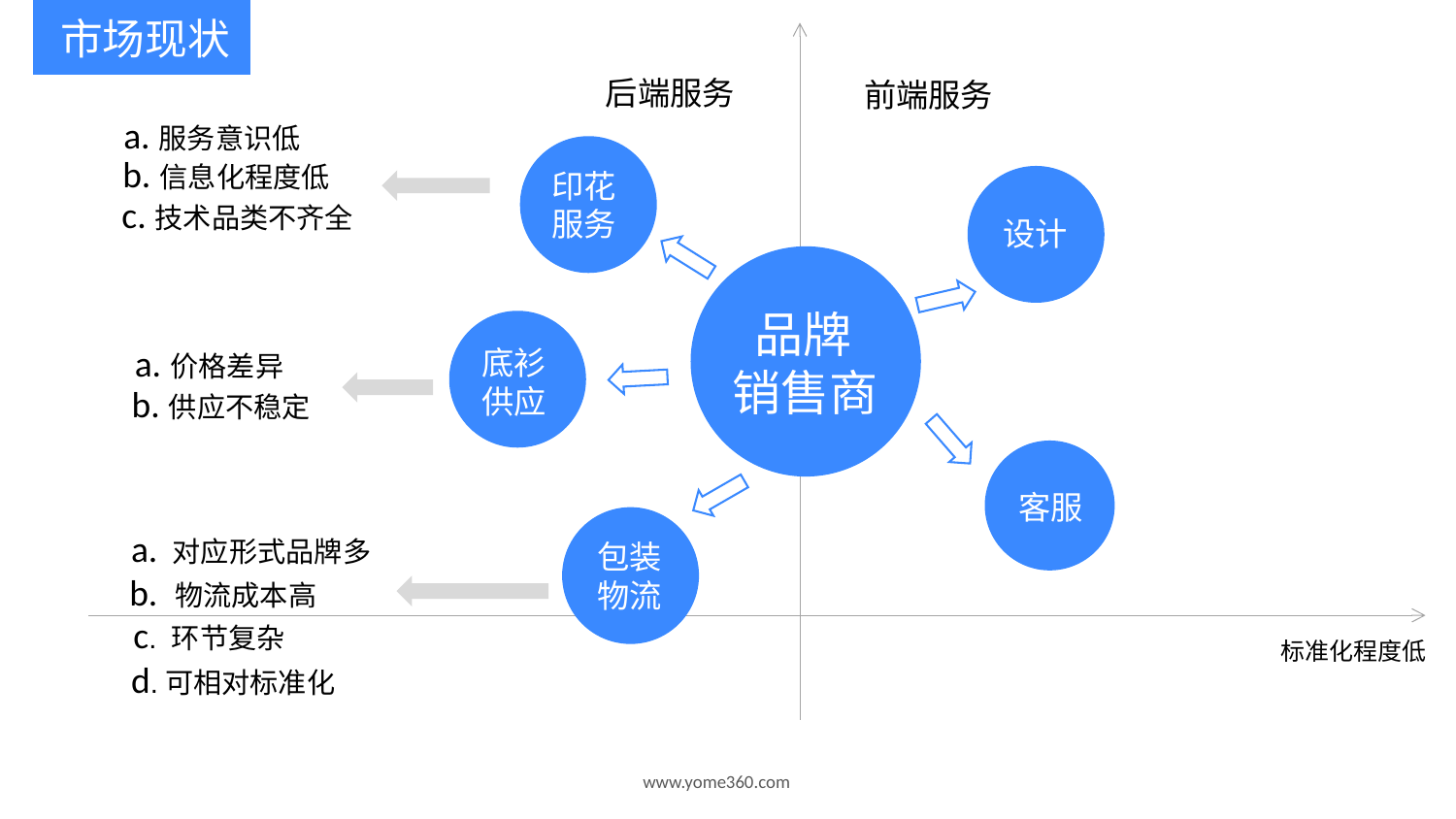

市场现状
后端服务
前端服务
a.服务意识低

b.信息化程度低
印花
服务

c.技术品类不齐全
设计

 品牌
销售商

a.价格差异
底衫
供应

b.供应不稳定

客服

a. 对应形式品牌多
包装
物流
b. 物流成本高

c. 环节复杂
标准化程度低
d.可相对标准化
www.yome360.com